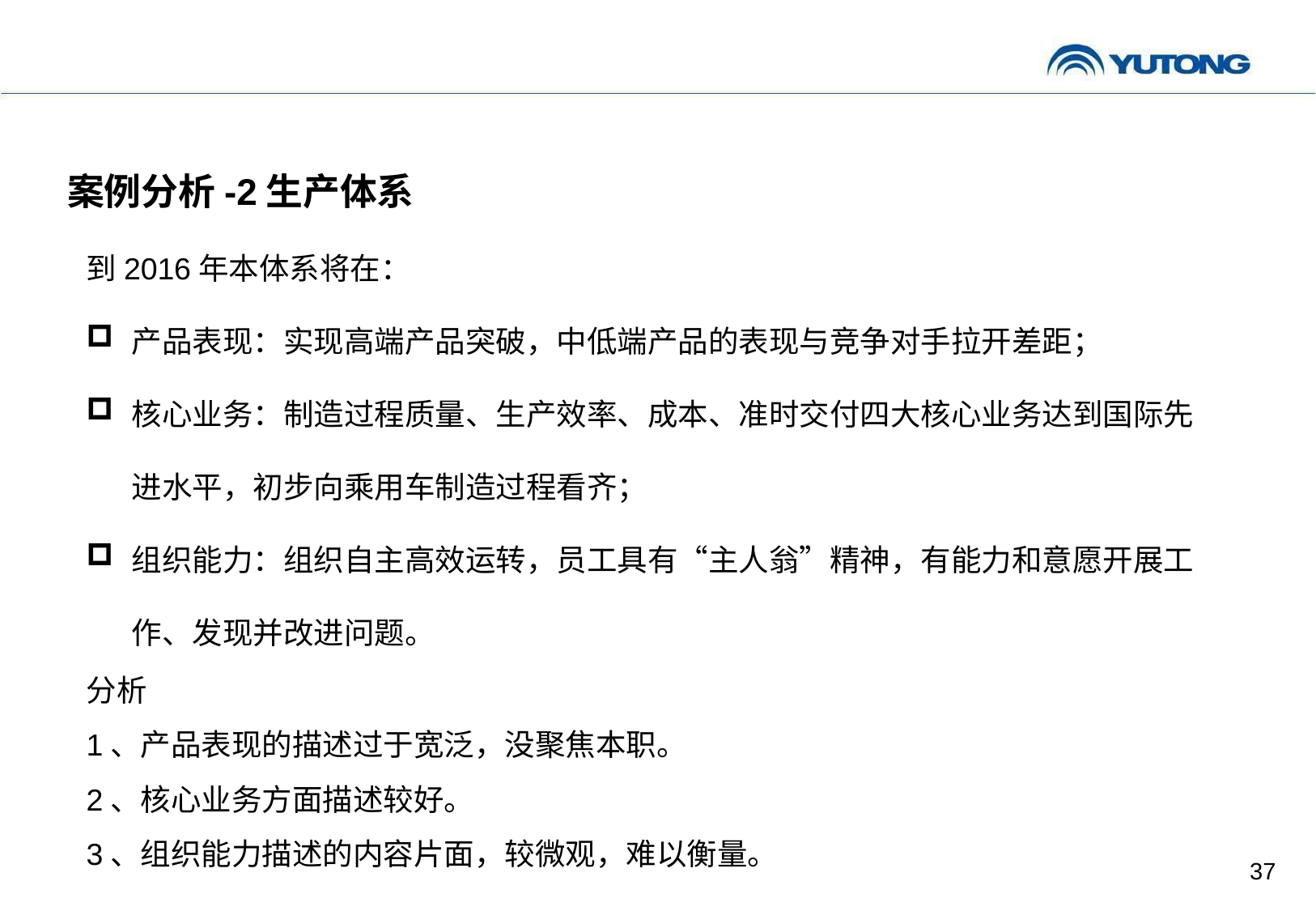

案例分析-2生产体系
到2016年本体系将在：
产品表现：实现高端产品突破，中低端产品的表现与竞争对手拉开差距；
核心业务：制造过程质量、生产效率、成本、准时交付四大核心业务达到国际先进水平，初步向乘用车制造过程看齐；
组织能力：组织自主高效运转，员工具有“主人翁”精神，有能力和意愿开展工作、发现并改进问题。
分析
1、产品表现的描述过于宽泛，没聚焦本职。
2、核心业务方面描述较好。
3、组织能力描述的内容片面，较微观，难以衡量。
37